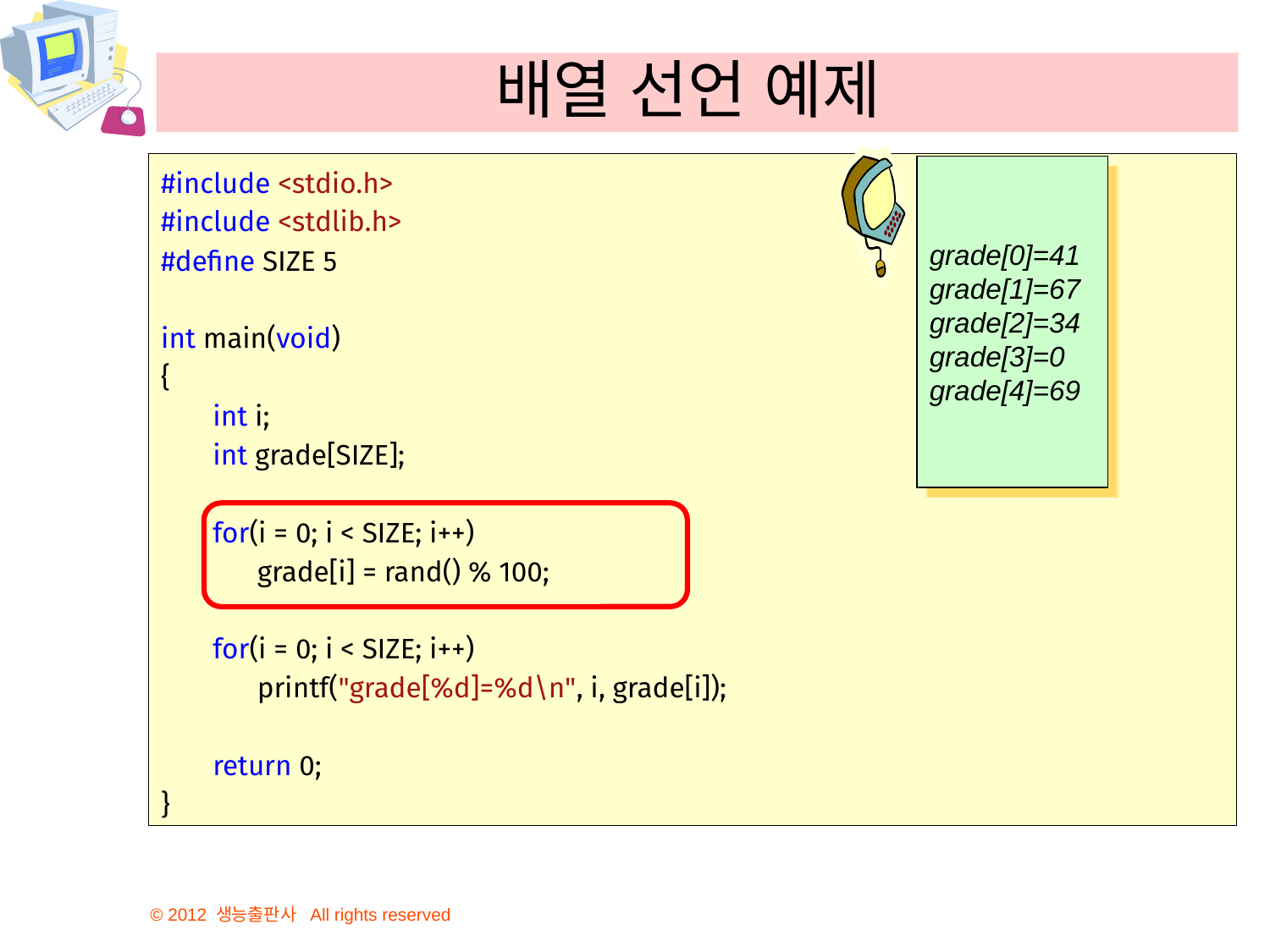

# 배열 선언 예제

#include <stdio.h>
#include <stdlib.h>
#define SIZE 5

int main(void)
{
       int i;
       int grade[SIZE];

       for(i = 0; i < SIZE; i++)
             grade[i] = rand() % 100;

       for(i = 0; i < SIZE; i++)
             printf("grade[%d]=%d\n", i, grade[i]);

       return 0;
}
grade[0]=41
grade[1]=67
grade[2]=34
grade[3]=0
grade[4]=69